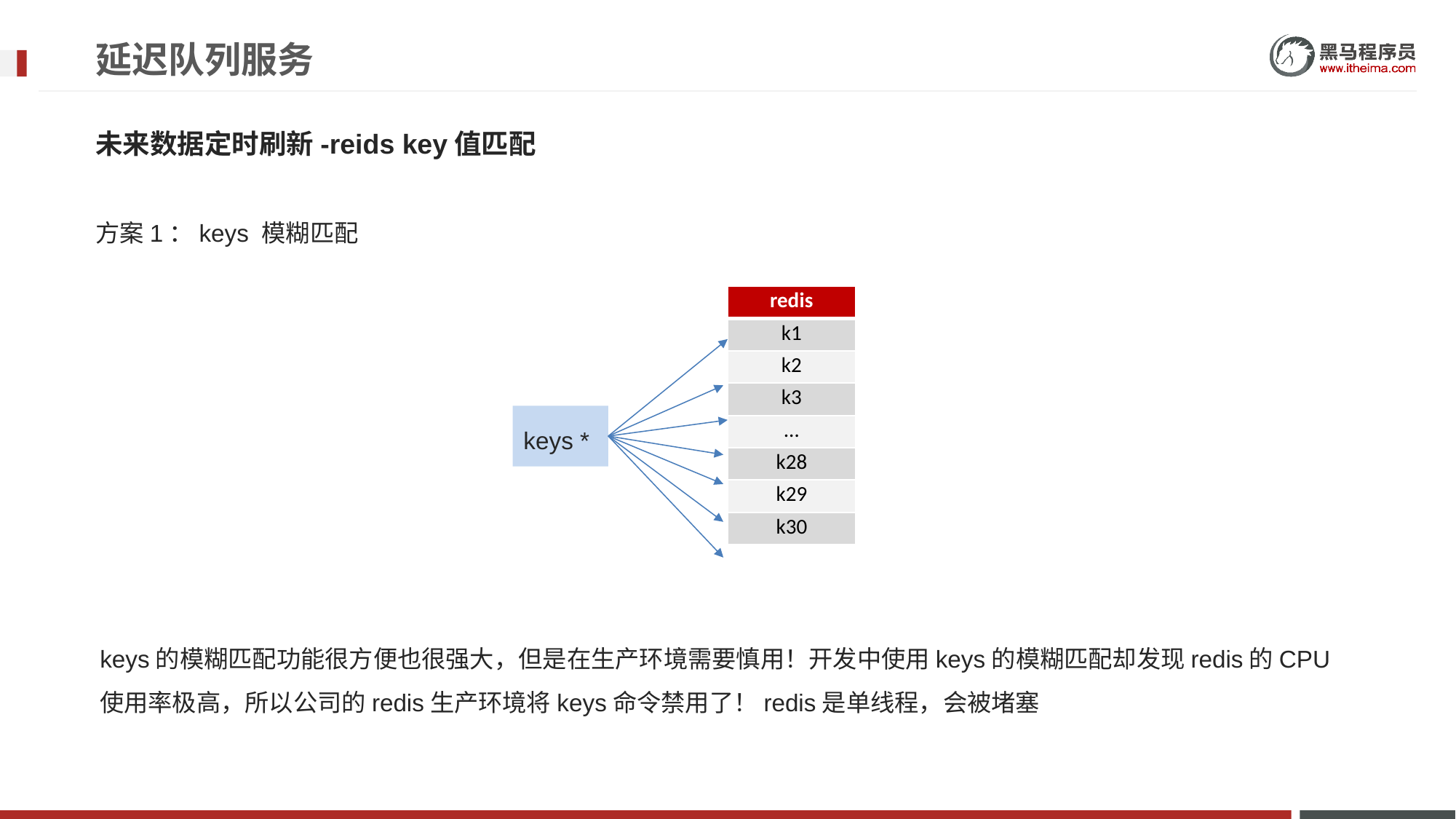

# 延迟队列服务
未来数据定时刷新-reids key值匹配
方案1：keys 模糊匹配
| redis |
| --- |
| k1 |
| k2 |
| k3 |
| … |
| k28 |
| k29 |
| k30 |
keys *
keys的模糊匹配功能很方便也很强大，但是在生产环境需要慎用！开发中使用keys的模糊匹配却发现redis的CPU使用率极高，所以公司的redis生产环境将keys命令禁用了！redis是单线程，会被堵塞